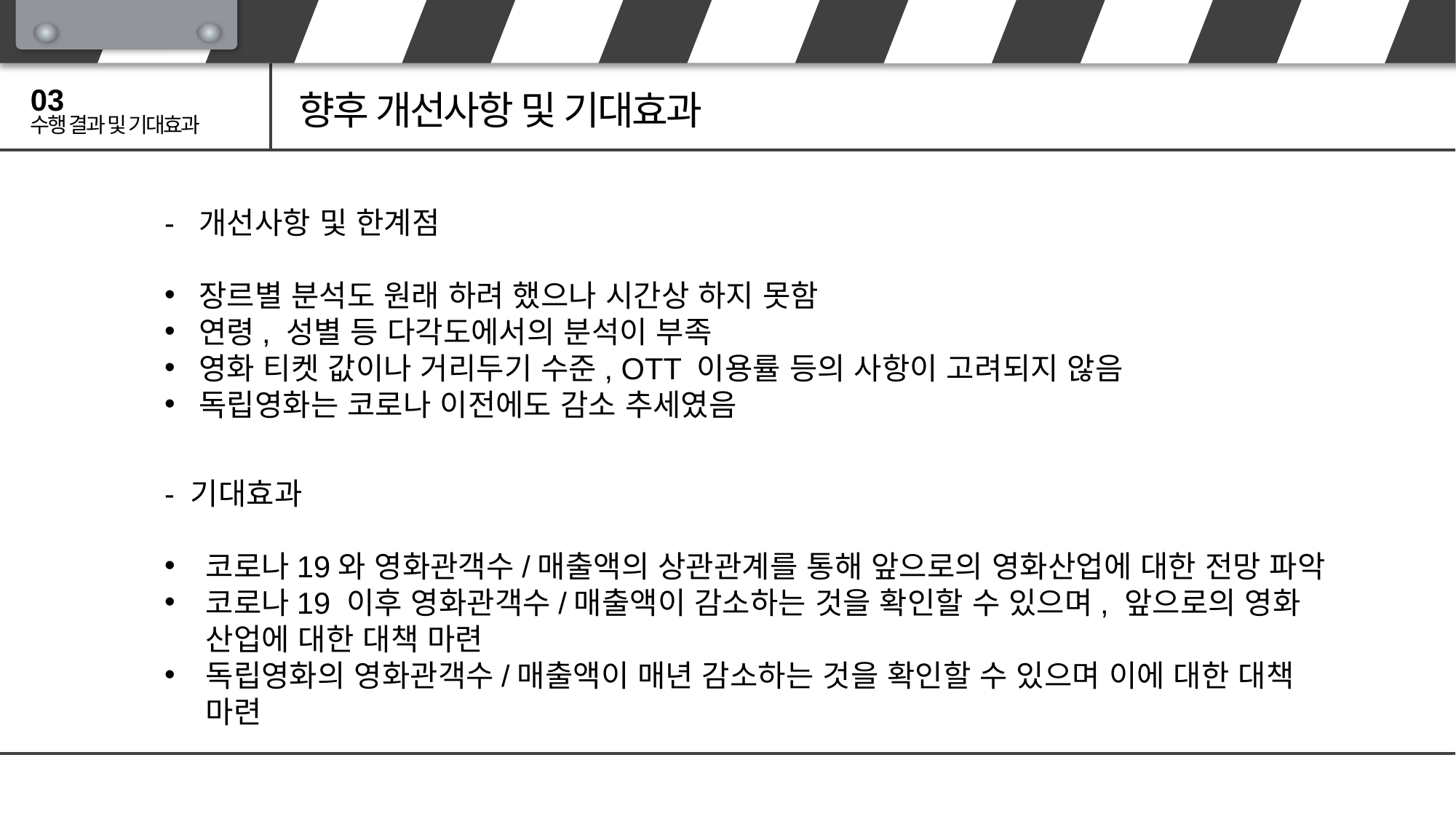

03
향후 개선사항 및 기대효과
수행 결과 및 기대효과
-  개선사항 및 한계점

장르별 분석도 원래 하려 했으나 시간상 하지 못함
연령, 성별 등 다각도에서의 분석이 부족
영화 티켓 값이나 거리두기 수준, OTT 이용률 등의 사항이 고려되지 않음
독립영화는 코로나 이전에도 감소 추세였음
- 기대효과

코로나19와 영화관객수/매출액의 상관관계를 통해 앞으로의 영화산업에 대한 전망 파악
코로나19 이후 영화관객수/매출액이 감소하는 것을 확인할 수 있으며, 앞으로의 영화 산업에 대한 대책 마련
독립영화의 영화관객수/매출액이 매년 감소하는 것을 확인할 수 있으며 이에 대한 대책 마련